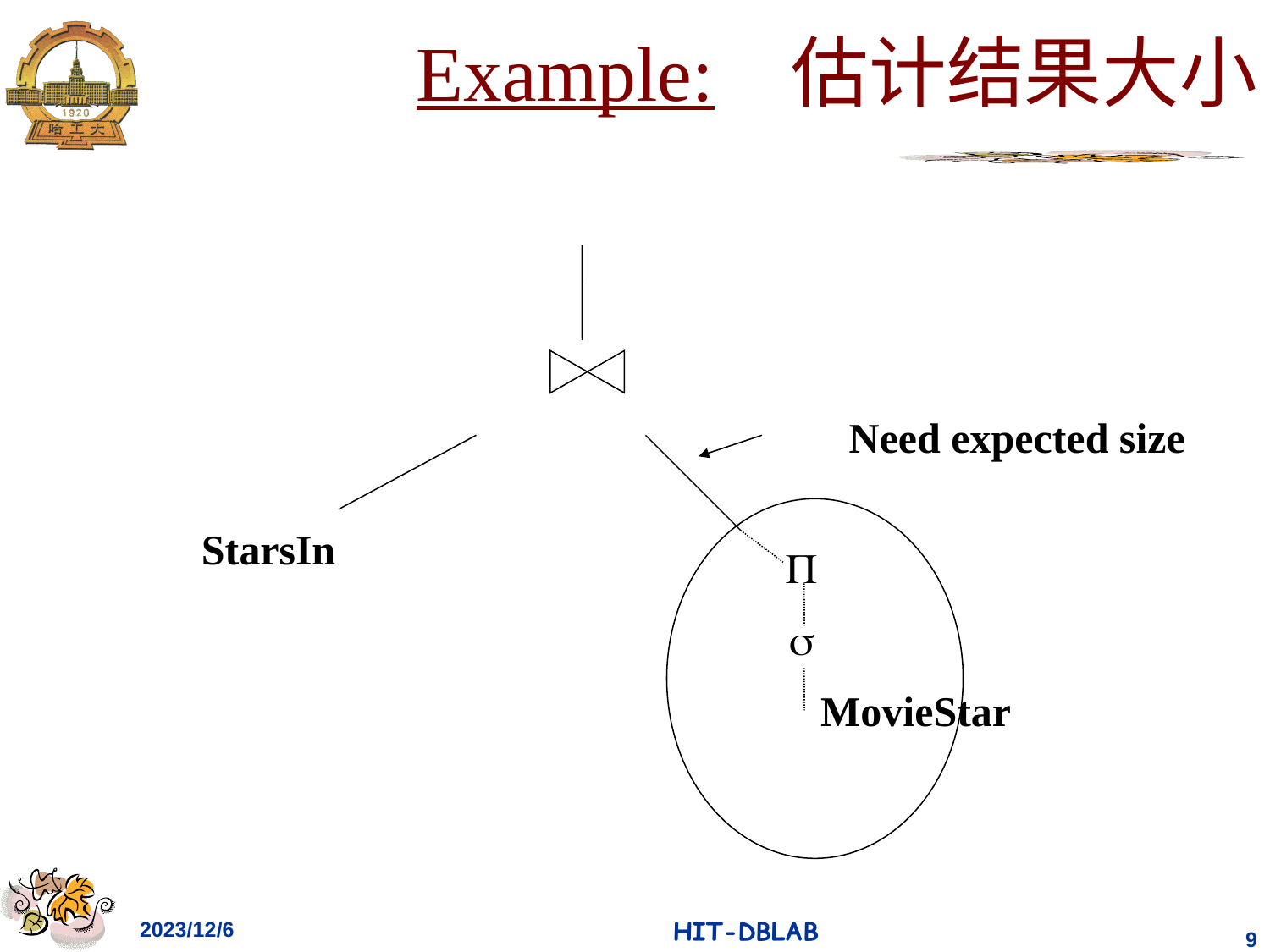

# Example:   估计结果大小

						  Need expected size

      StarsIn

						MovieStar

Π
σ

2023/12/6
HIT-DBLAB
9